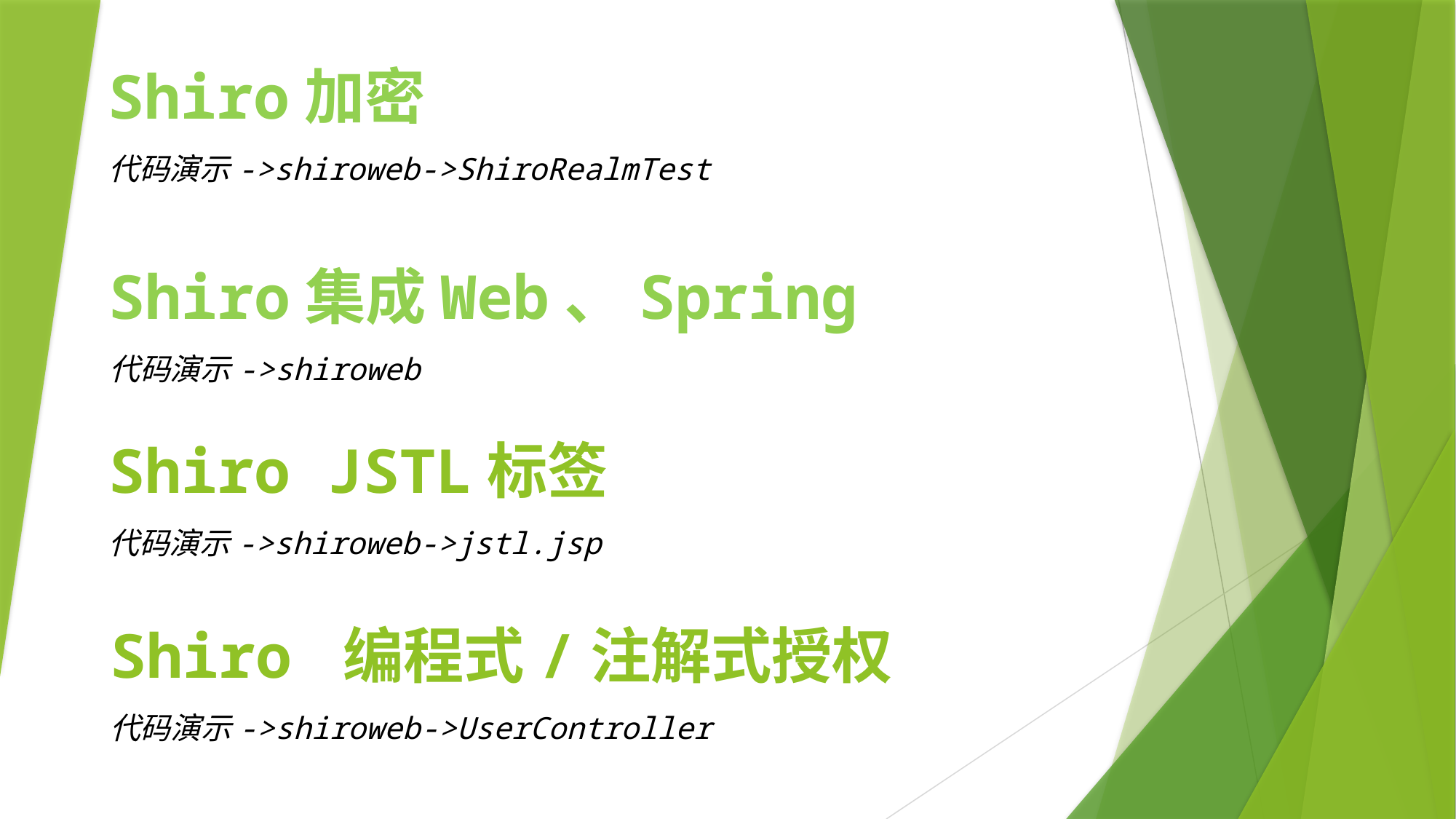

Shiro加密
代码演示->shiroweb->ShiroRealmTest
Shiro集成Web、Spring
代码演示->shiroweb
Shiro JSTL标签
代码演示->shiroweb->jstl.jsp
Shiro 编程式/注解式授权
代码演示->shiroweb->UserController